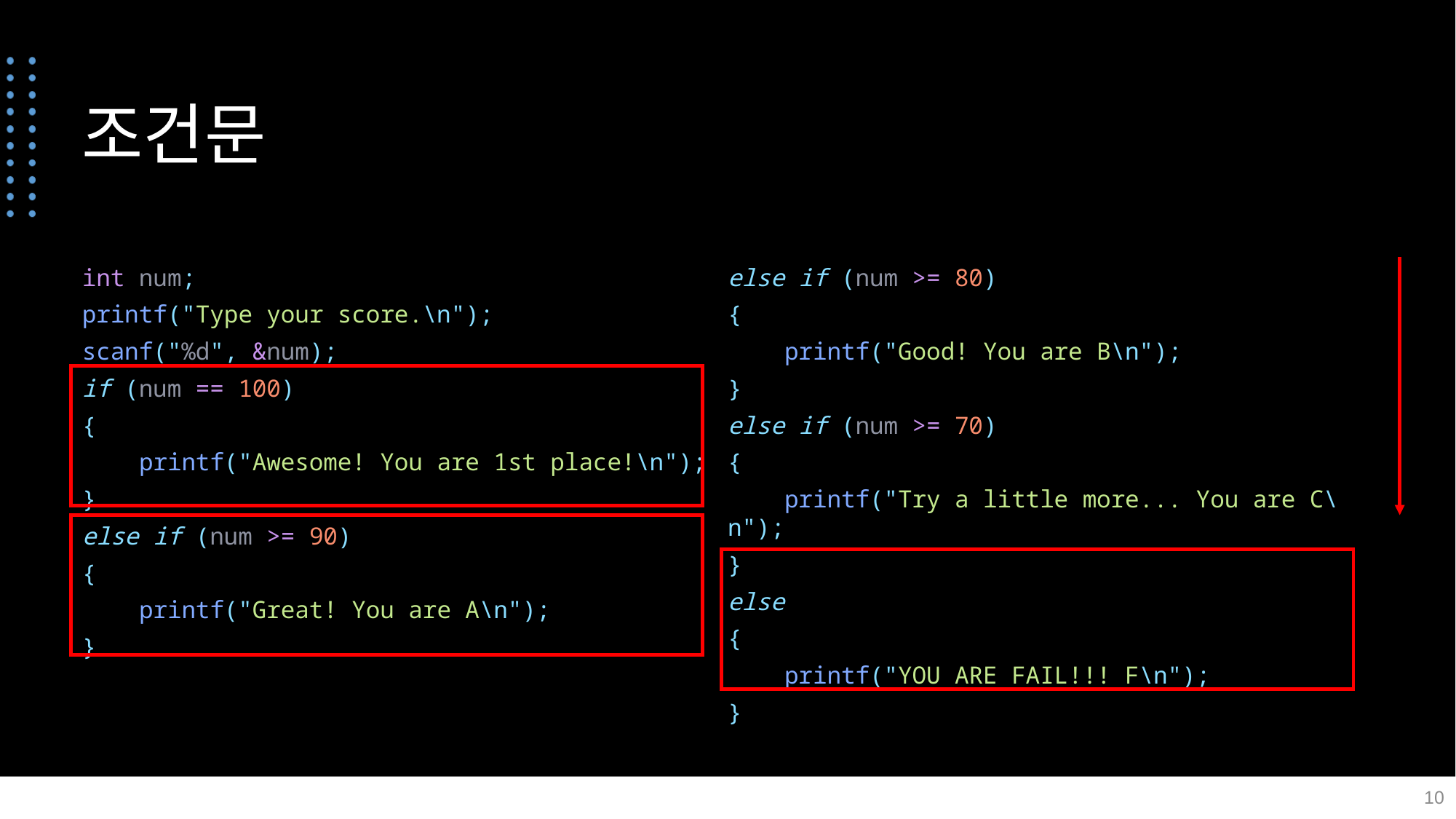

# 조건문
int num;
printf("Type your score.\n");
scanf("%d", &num);
if (num == 100)
{
    printf("Awesome! You are 1st place!\n");
}
else if (num >= 90)
{
    printf("Great! You are A\n");
}

else if (num >= 80)
{
    printf("Good! You are B\n");
}
else if (num >= 70)
{
    printf("Try a little more... You are C\n");
}
else
{
    printf("YOU ARE FAIL!!! F\n");
}

10